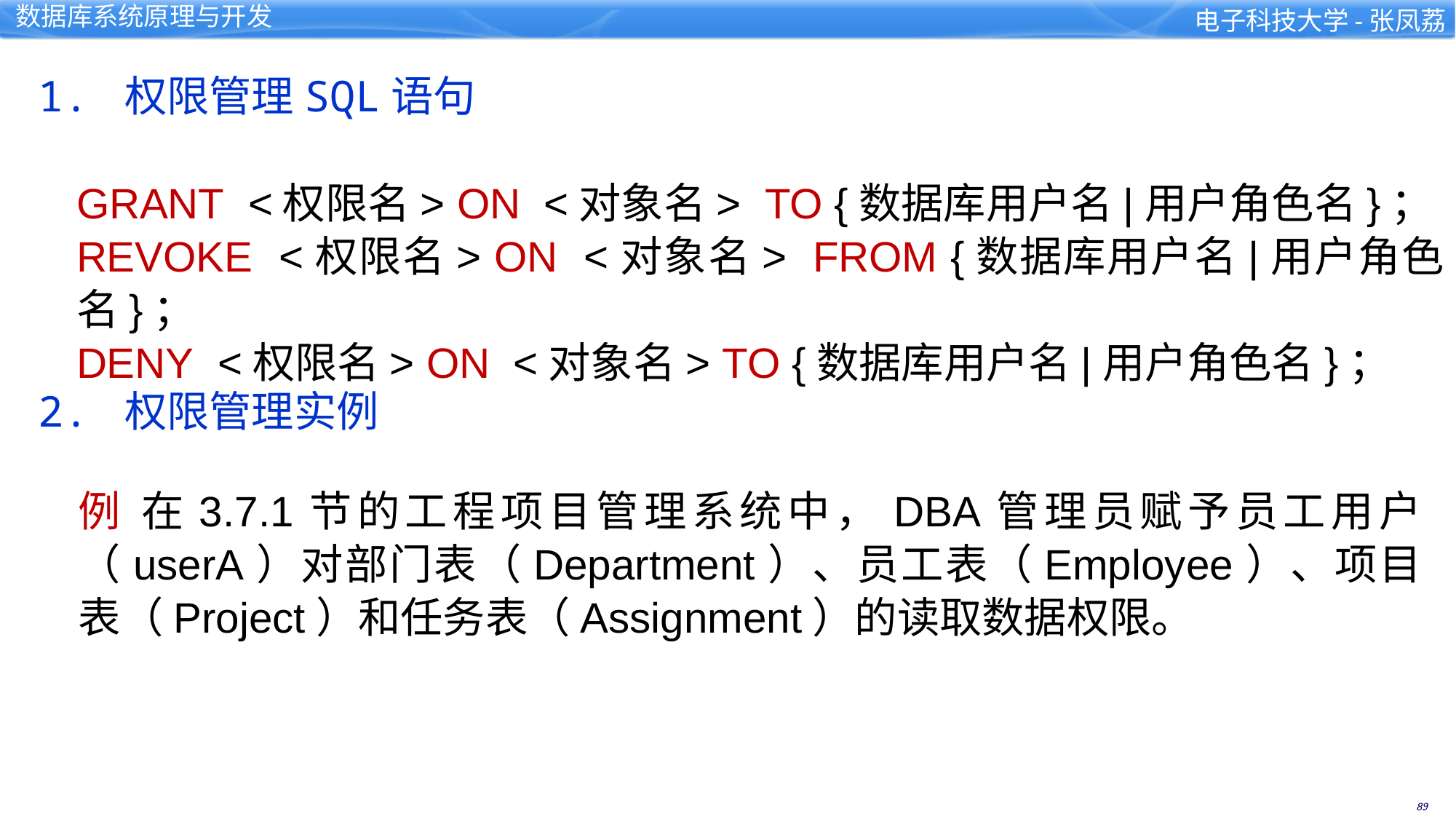

1. 权限管理SQL语句
GRANT  <权限名> ON  <对象名>  TO {数据库用户名|用户角色名}；
REVOKE  <权限名> ON  <对象名>  FROM {数据库用户名|用户角色名}；
DENY  <权限名> ON  <对象名> TO {数据库用户名|用户角色名}；
2. 权限管理实例
例 在3.7.1节的工程项目管理系统中，DBA管理员赋予员工用户（userA）对部门表（Department）、员工表（Employee）、项目表（Project）和任务表（Assignment）的读取数据权限。